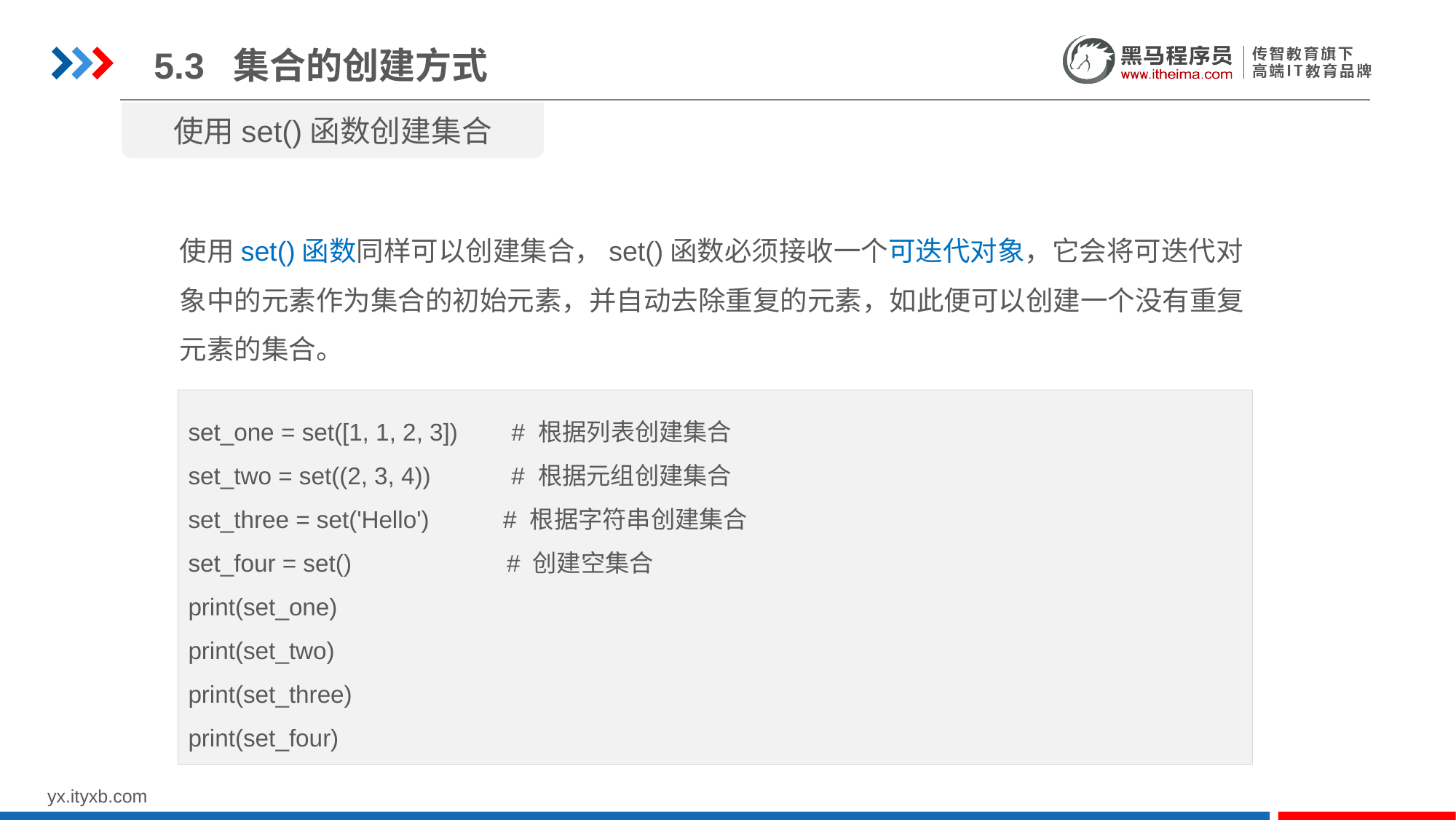

5.3  集合的创建方式

使用set()函数创建集合
使用set()函数同样可以创建集合，set()函数必须接收一个可迭代对象，它会将可迭代对象中的元素作为集合的初始元素，并自动去除重复的元素，如此便可以创建一个没有重复元素的集合。
set_one = set([1, 1, 2, 3])        # 根据列表创建集合
set_two = set((2, 3, 4))            # 根据元组创建集合
set_three = set('Hello')           # 根据字符串创建集合
set_four = set()                       # 创建空集合
print(set_one)
print(set_two)
print(set_three)
print(set_four)